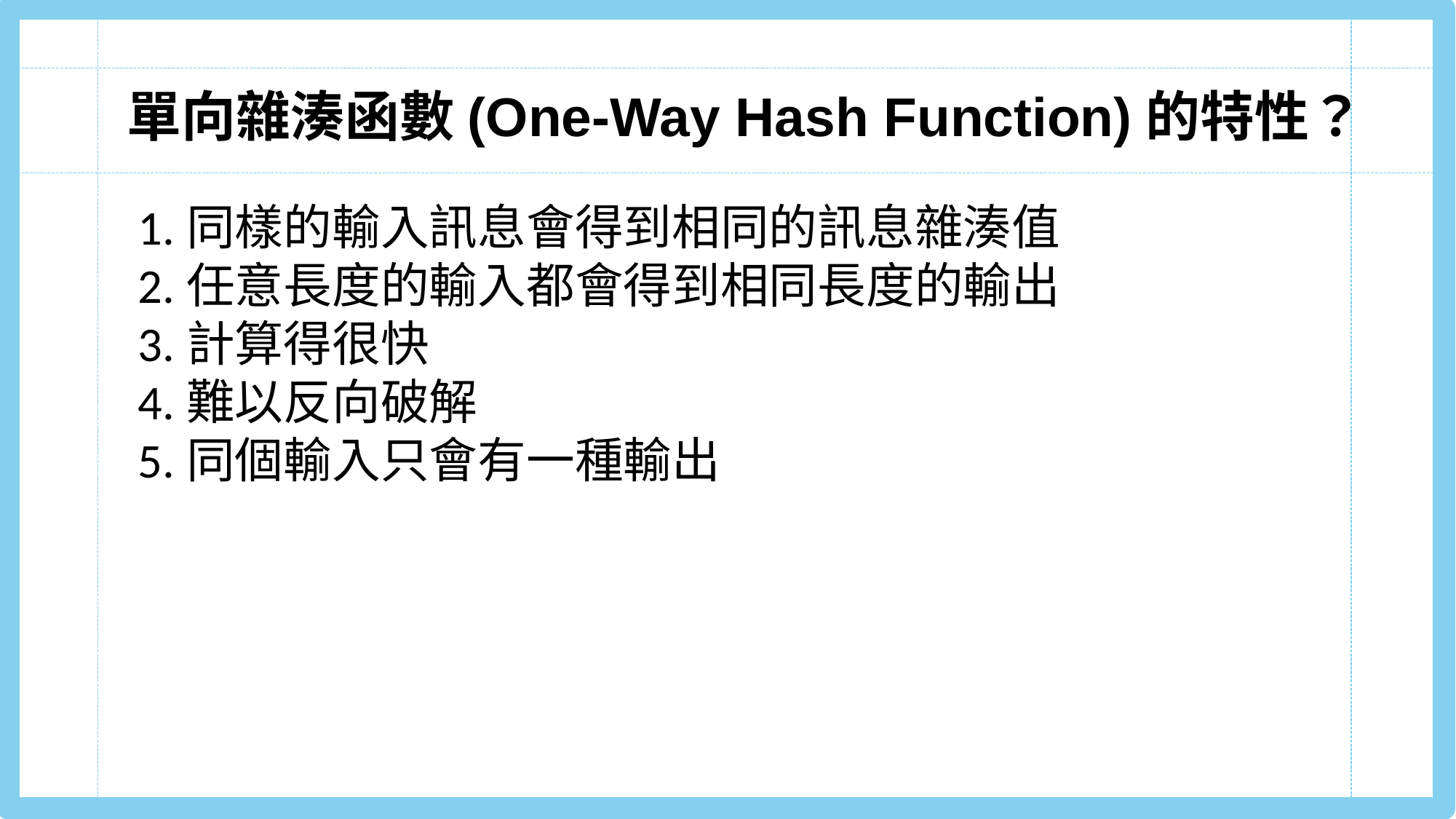

# 單向雜湊函數(One-Way Hash Function)的特性？
1.同樣的輸入訊息會得到相同的訊息雜湊值
2.任意長度的輸入都會得到相同長度的輸出
3.計算得很快
4.難以反向破解
5.同個輸入只會有一種輸出